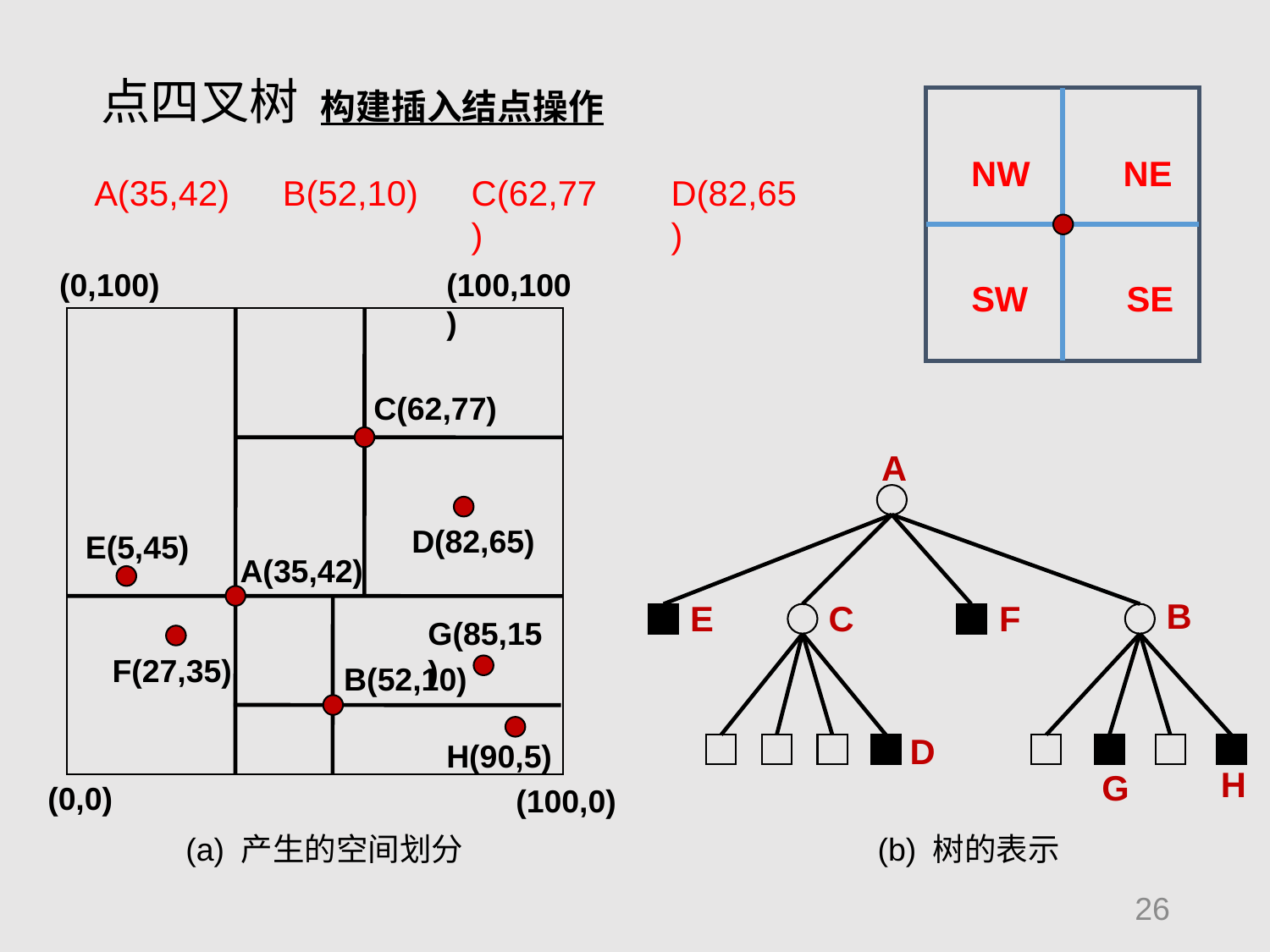

点四叉树  构建插入结点操作

NW
NE
SW
SE

A(35,42)
B(52,10)
C(62,77)
D(82,65)
(0,100)
(100,100)

C(62,77)

A

D(82,65)
E(5,45)
A(35,42)

B
F
E
C

G(85,15)

F(27,35)
B(52,10)

D
H(90,5)

H
G
(0,0)
(100,0)
(a) 产生的空间划分
(b) 树的表示
26